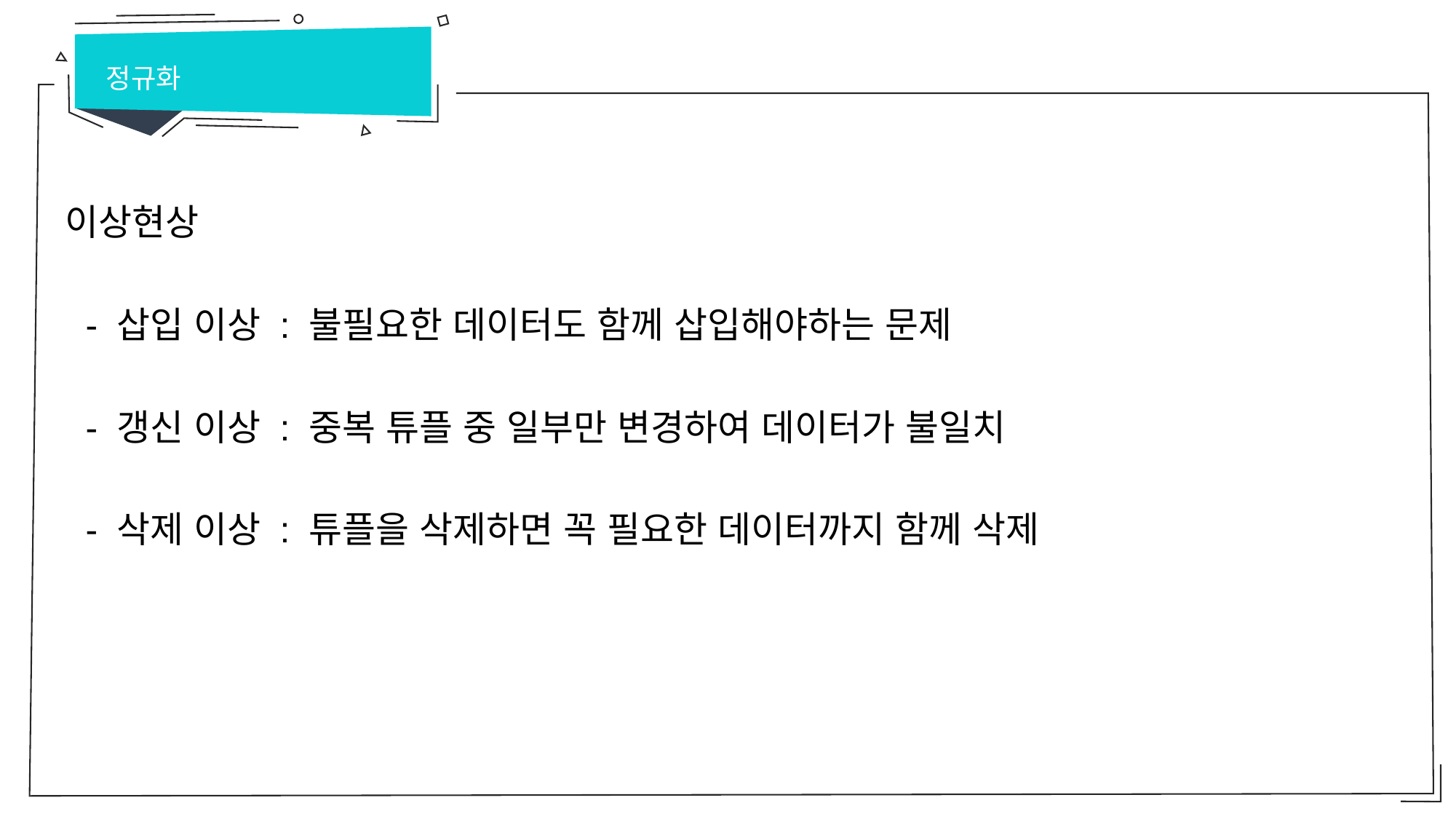

정규화
이상현상
  - 삽입 이상 : 불필요한 데이터도 함께 삽입해야하는 문제
  - 갱신 이상 : 중복 튜플 중 일부만 변경하여 데이터가 불일치
  - 삭제 이상 : 튜플을 삭제하면 꼭 필요한 데이터까지 함께 삭제